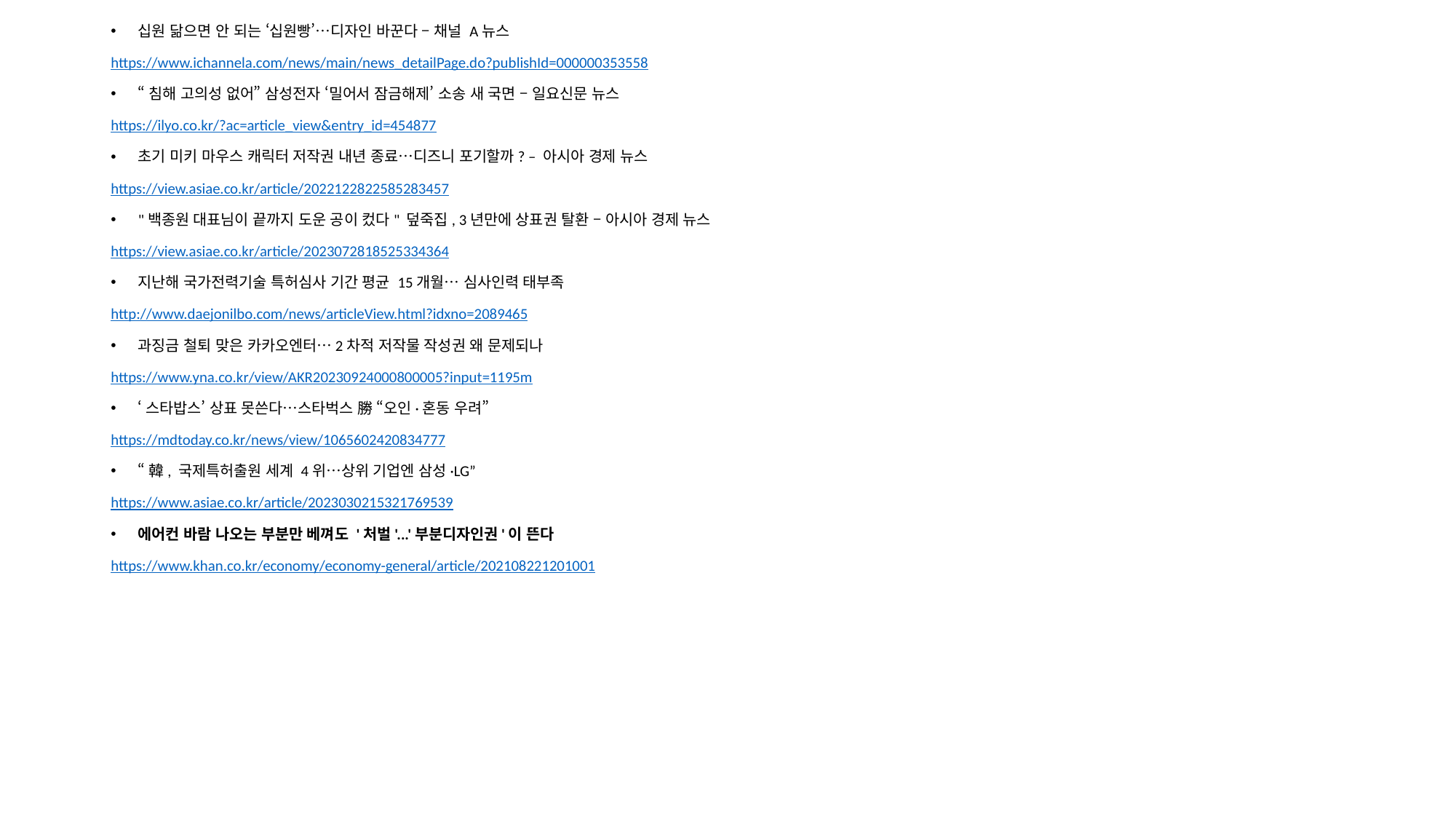

십원 닮으면 안 되는 ‘십원빵’…디자인 바꾼다 – 채널 A뉴스
https://www.ichannela.com/news/main/news_detailPage.do?publishId=000000353558
“침해 고의성 없어” 삼성전자 ‘밀어서 잠금해제’ 소송 새 국면 – 일요신문 뉴스
https://ilyo.co.kr/?ac=article_view&entry_id=454877
초기 미키 마우스 캐릭터 저작권 내년 종료…디즈니 포기할까? – 아시아 경제 뉴스
https://view.asiae.co.kr/article/2022122822585283457
"백종원 대표님이 끝까지 도운 공이 컸다" 덮죽집, 3년만에 상표권 탈환 – 아시아 경제 뉴스
https://view.asiae.co.kr/article/2023072818525334364
지난해 국가전력기술 특허심사 기간 평균 15개월… 심사인력 태부족
http://www.daejonilbo.com/news/articleView.html?idxno=2089465
과징금 철퇴 맞은 카카오엔터…2차적 저작물 작성권 왜 문제되나
https://www.yna.co.kr/view/AKR20230924000800005?input=1195m
‘스타밥스’ 상표 못쓴다…스타벅스 勝 “오인·혼동 우려”
https://mdtoday.co.kr/news/view/1065602420834777
“韓, 국제특허출원 세계 4위…상위 기업엔 삼성·LG”
https://www.asiae.co.kr/article/2023030215321769539
에어컨 바람 나오는 부분만 베껴도 '처벌'...'부분디자인권'이 뜬다
https://www.khan.co.kr/economy/economy-general/article/202108221201001